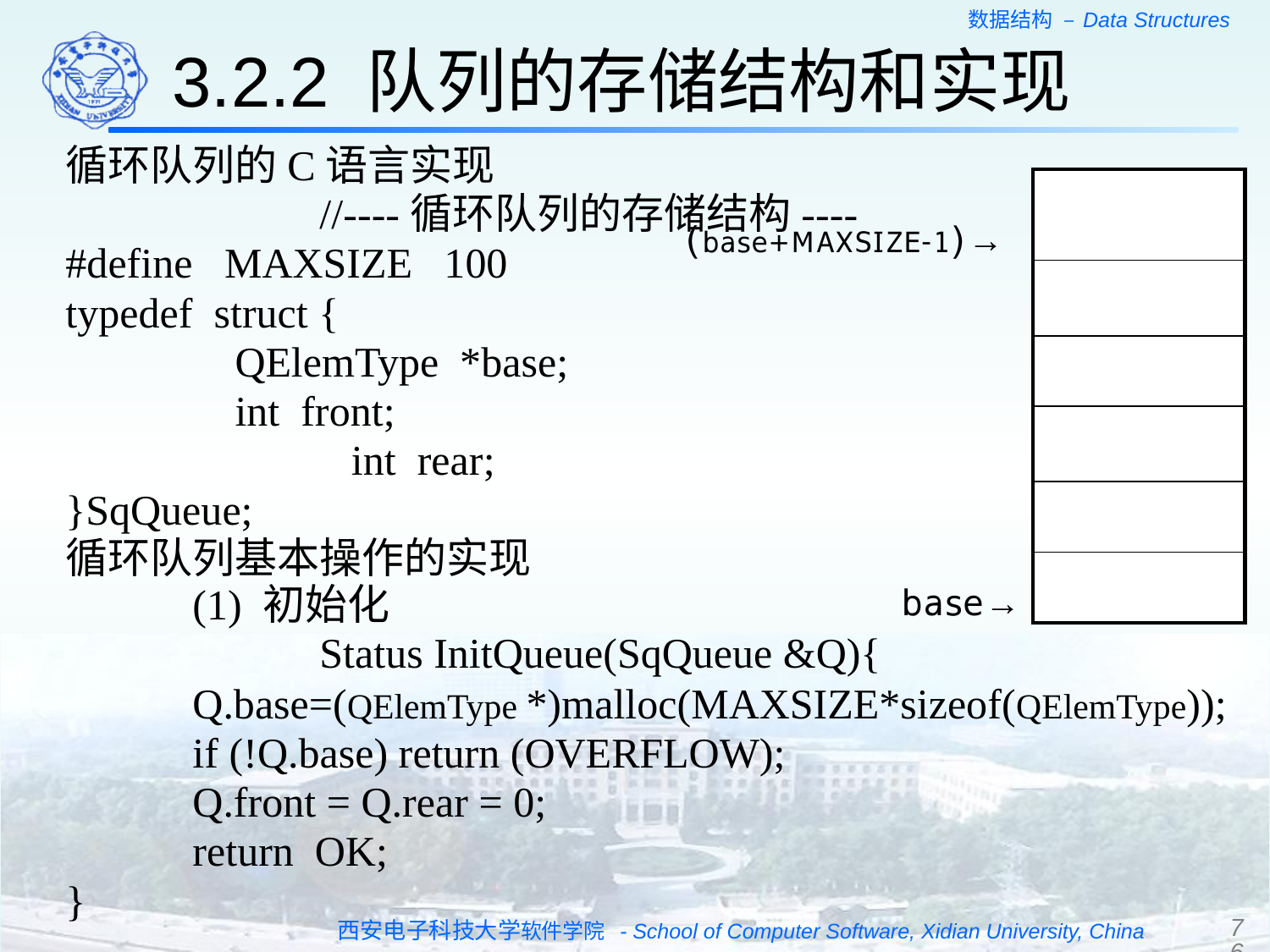

3.2.2 队列的存储结构和实现
循环队列的C语言实现
		//----循环队列的存储结构----
#define   MAXSIZE   100
typedef  struct {
                QElemType  *base;
                int  front;
		   int  rear;
}SqQueue;
循环队列基本操作的实现
	(1) 初始化
		Status InitQueue(SqQueue &Q){
	Q.base=(QElemType *)malloc(MAXSIZE*sizeof(QElemType));
	if (!Q.base) return (OVERFLOW);
	Q.front = Q.rear = 0;
	return  OK;
}
| (base+MAXSIZE-1)→ |  |
| --- | --- |
|  |  |
|  |  |
|  |  |
|  |  |
| base→ |  |
76